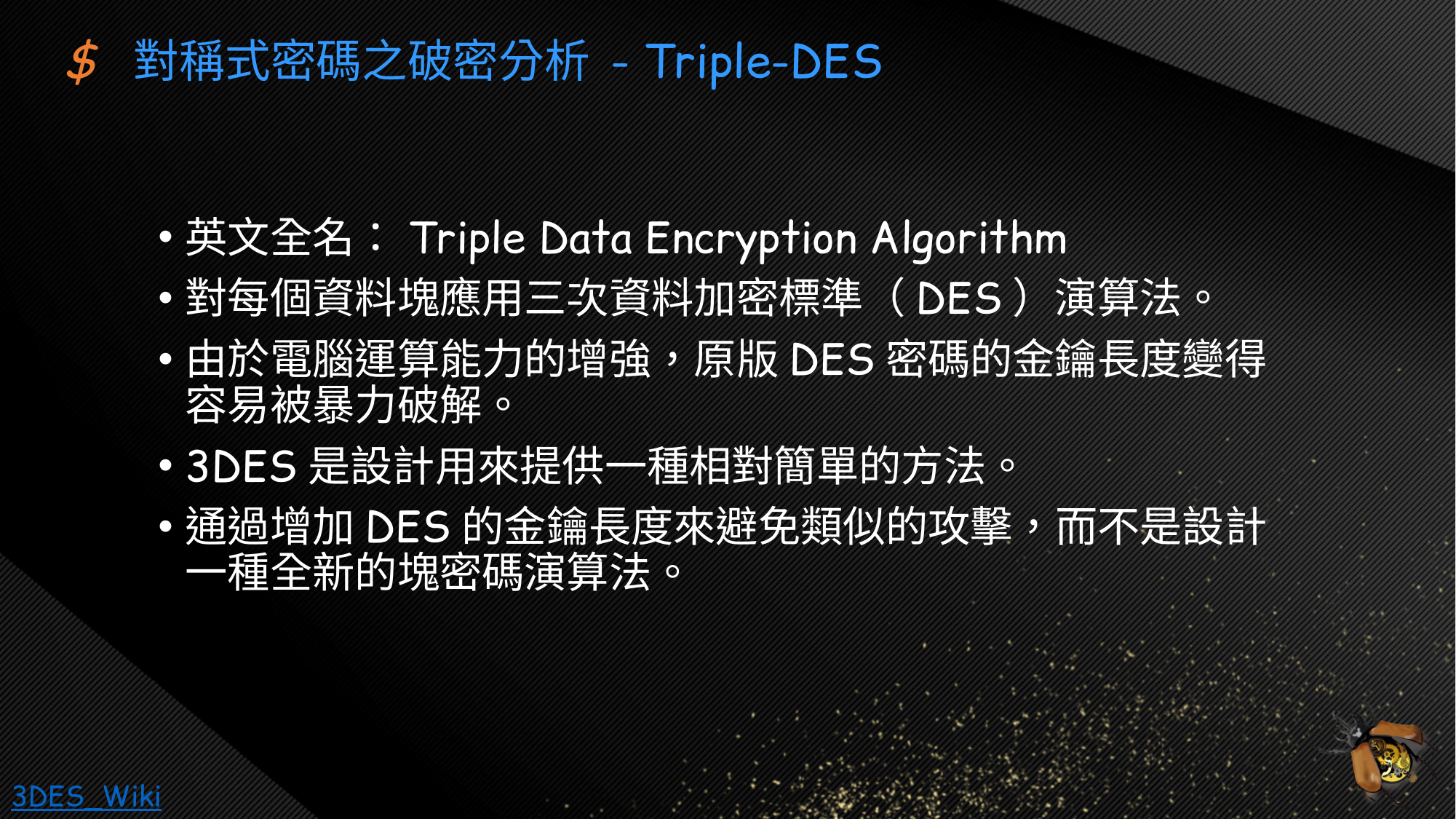

$  對稱式密碼之破密分析 - Triple-DES
英文全名：Triple Data Encryption Algorithm
對每個資料塊應用三次資料加密標準（DES）演算法。
由於電腦運算能力的增強，原版DES密碼的金鑰長度變得容易被暴力破解。
3DES是設計用來提供一種相對簡單的方法。
通過增加DES的金鑰長度來避免類似的攻擊，而不是設計一種全新的塊密碼演算法。
3DES_Wiki